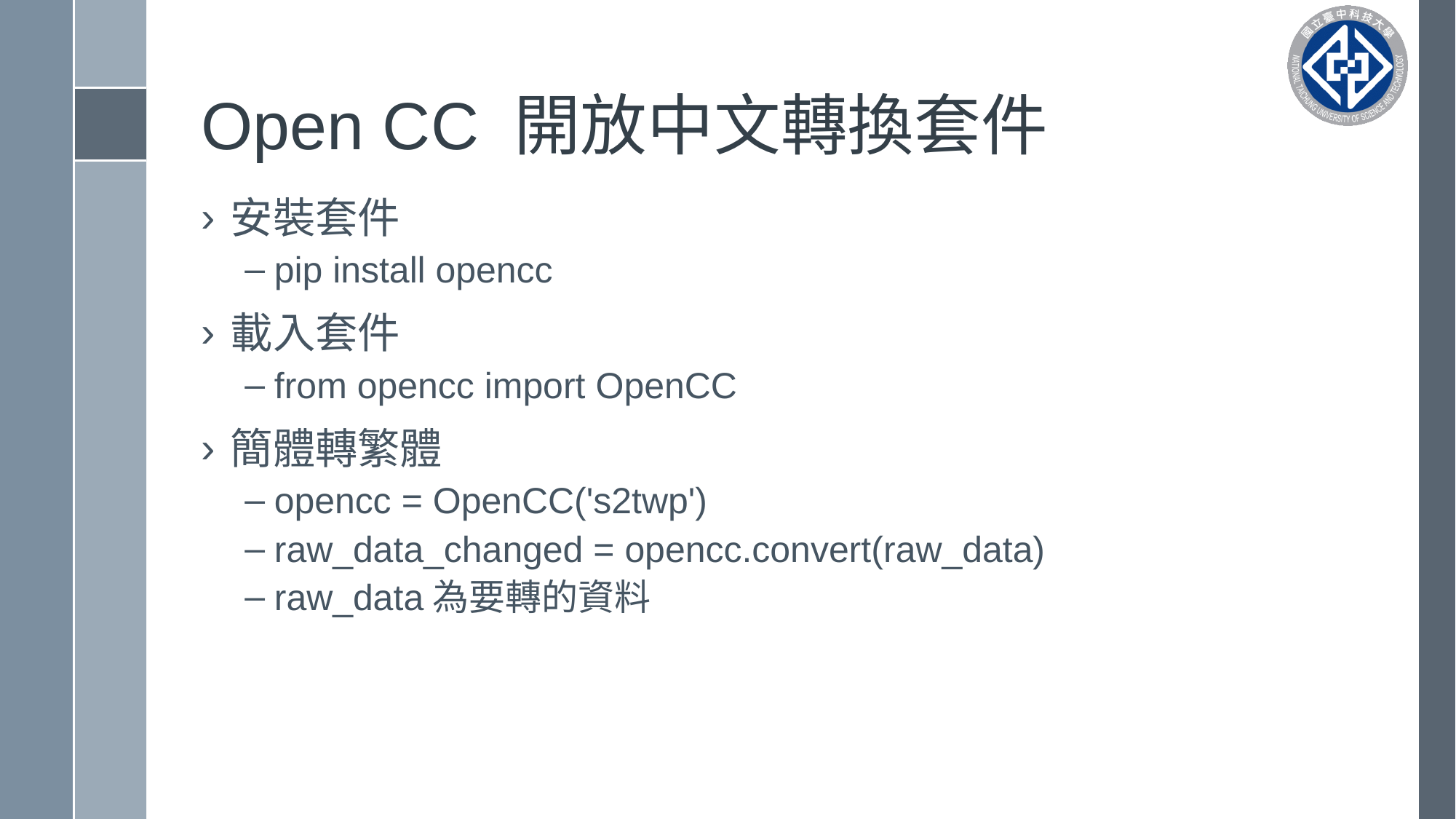

# Open CC 開放中文轉換套件
安裝套件
pip install opencc
載入套件
from opencc import OpenCC
簡體轉繁體
opencc = OpenCC('s2twp')
raw_data_changed = opencc.convert(raw_data)
raw_data為要轉的資料